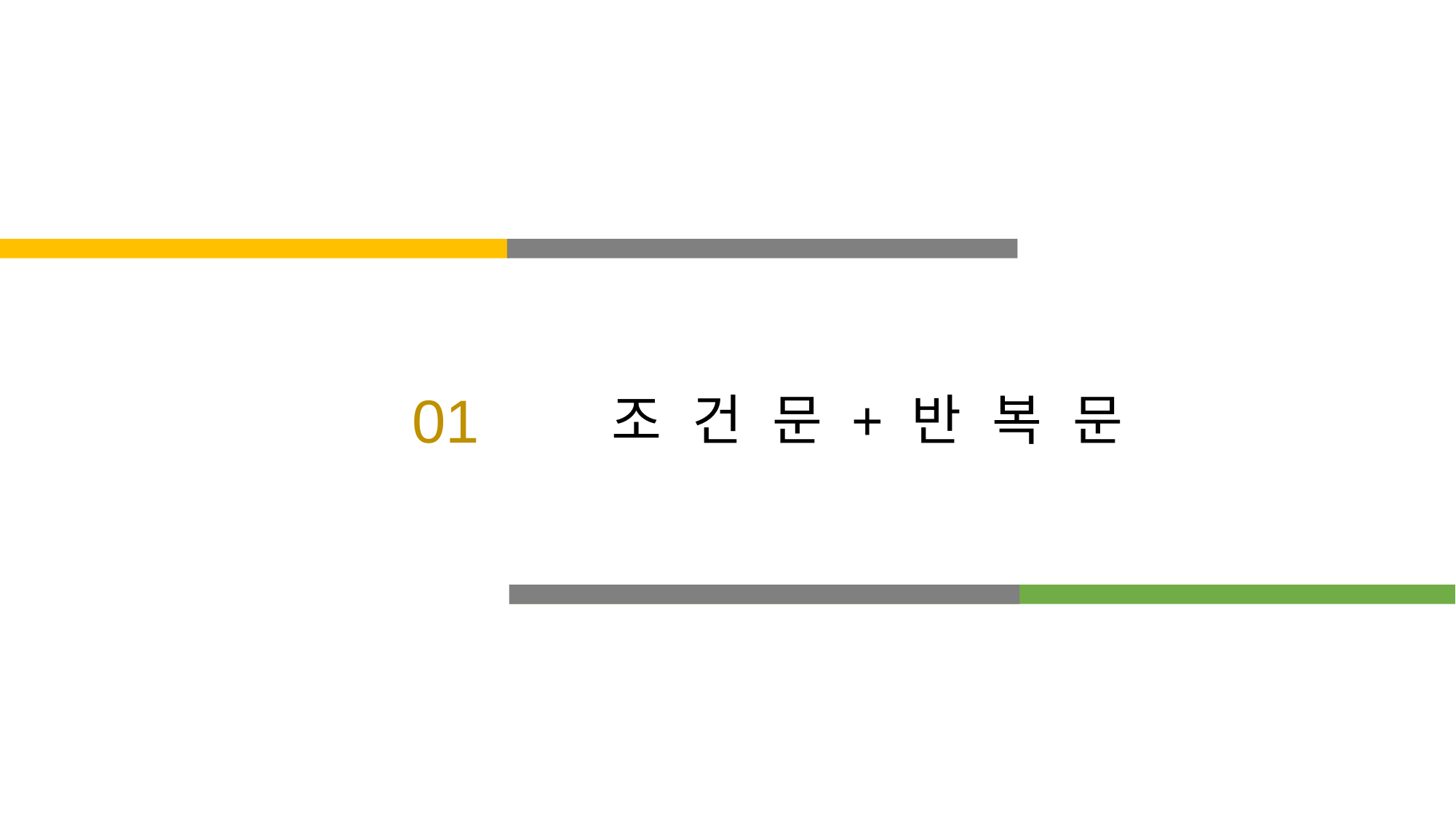

01
조  건  문 + 반  복  문